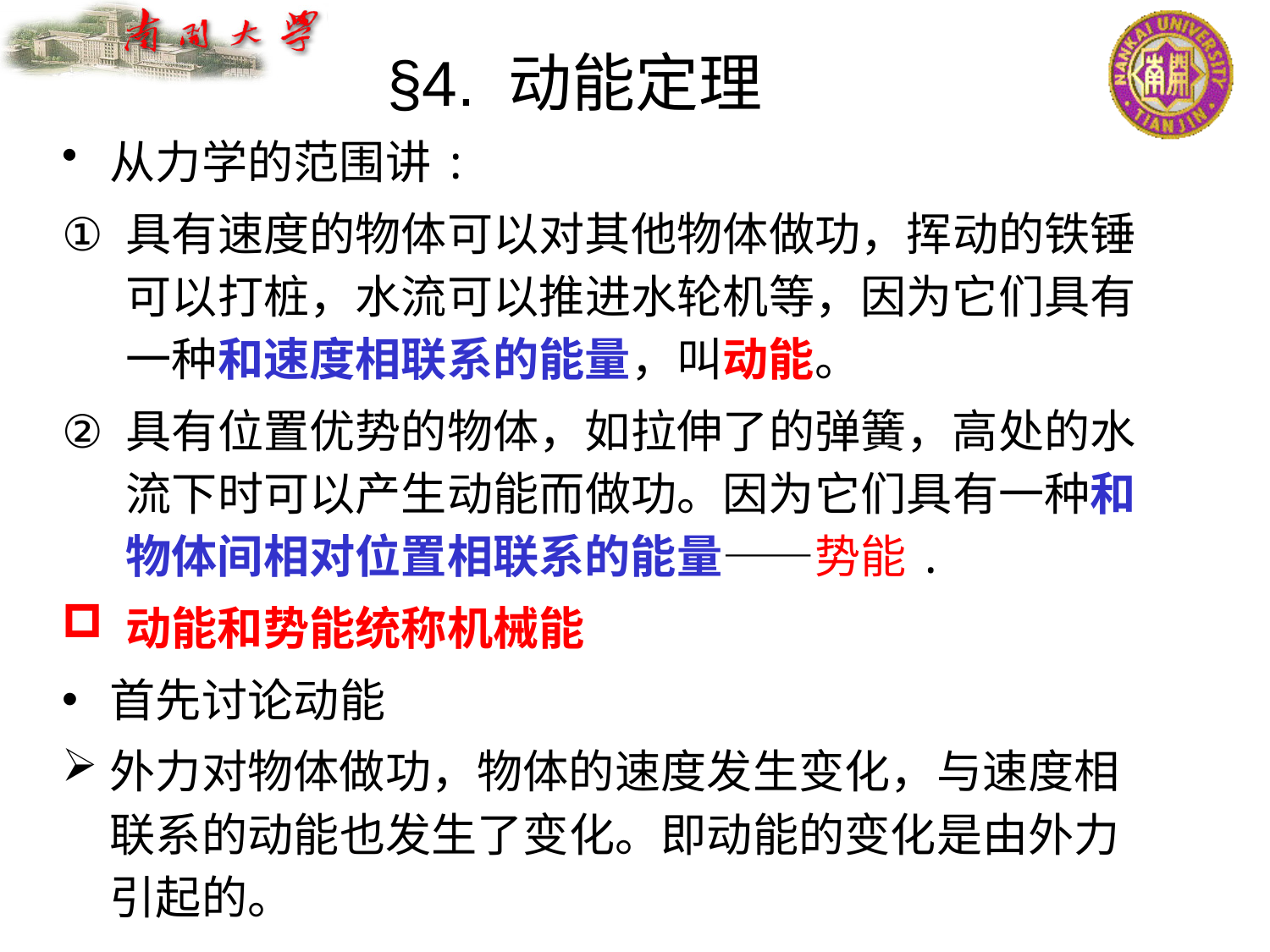

§4. 动能定理
从力学的范围讲:
具有速度的物体可以对其他物体做功，挥动的铁锤可以打桩，水流可以推进水轮机等，因为它们具有一种和速度相联系的能量，叫动能。
具有位置优势的物体，如拉伸了的弹簧，高处的水流下时可以产生动能而做功。因为它们具有一种和物体间相对位置相联系的能量——势能.
动能和势能统称机械能
首先讨论动能
外力对物体做功，物体的速度发生变化，与速度相联系的动能也发生了变化。即动能的变化是由外力引起的。
32